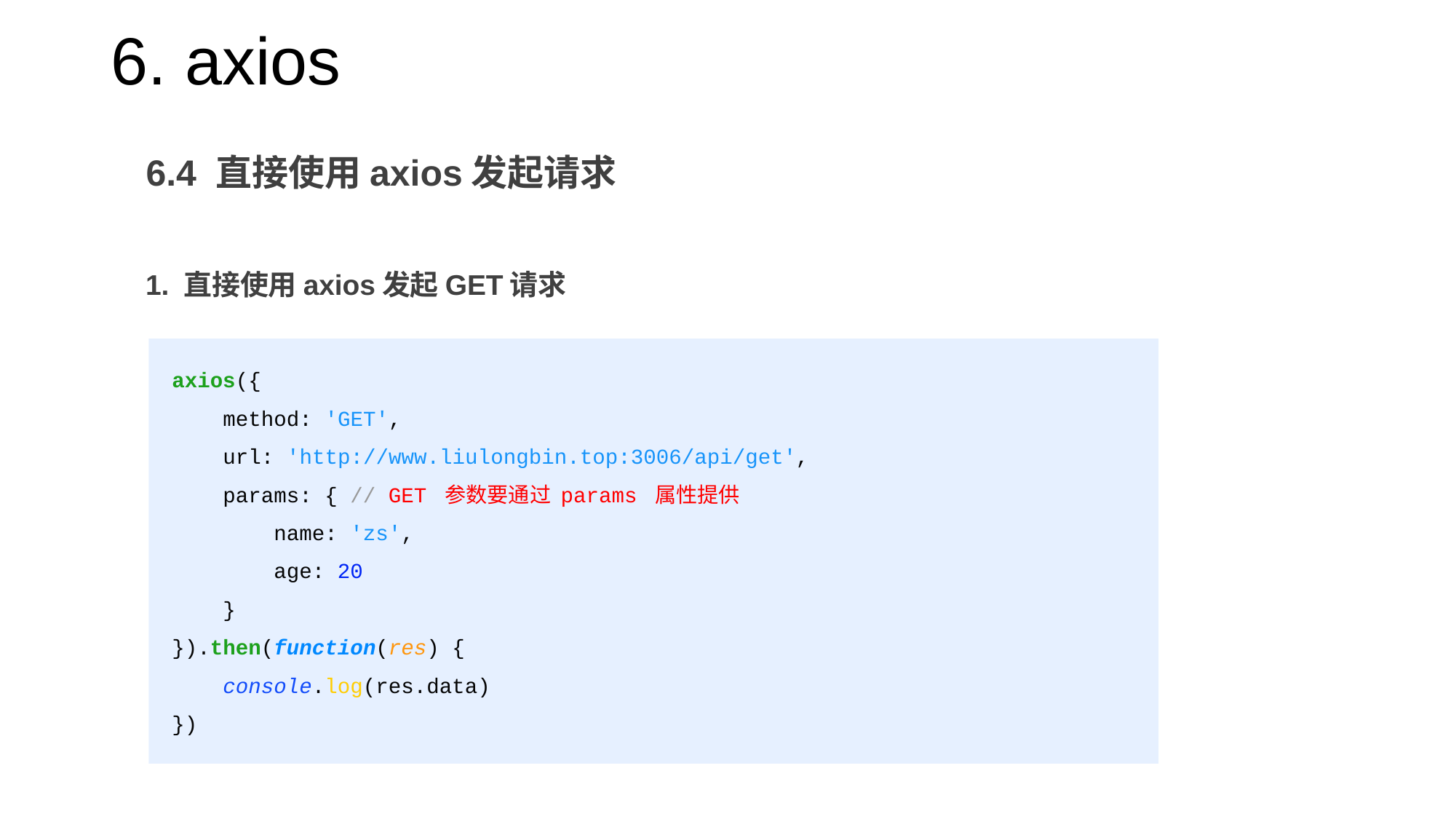

# 6. axios
6.4 直接使用axios发起请求
1. 直接使用axios发起GET请求

 axios({
     method: 'GET',
     url: 'http://www.liulongbin.top:3006/api/get',
     params: { // GET 参数要通过 params 属性提供
         name: 'zs',
         age: 20
     }
 }).then(function(res) {
     console.log(res.data)
 })